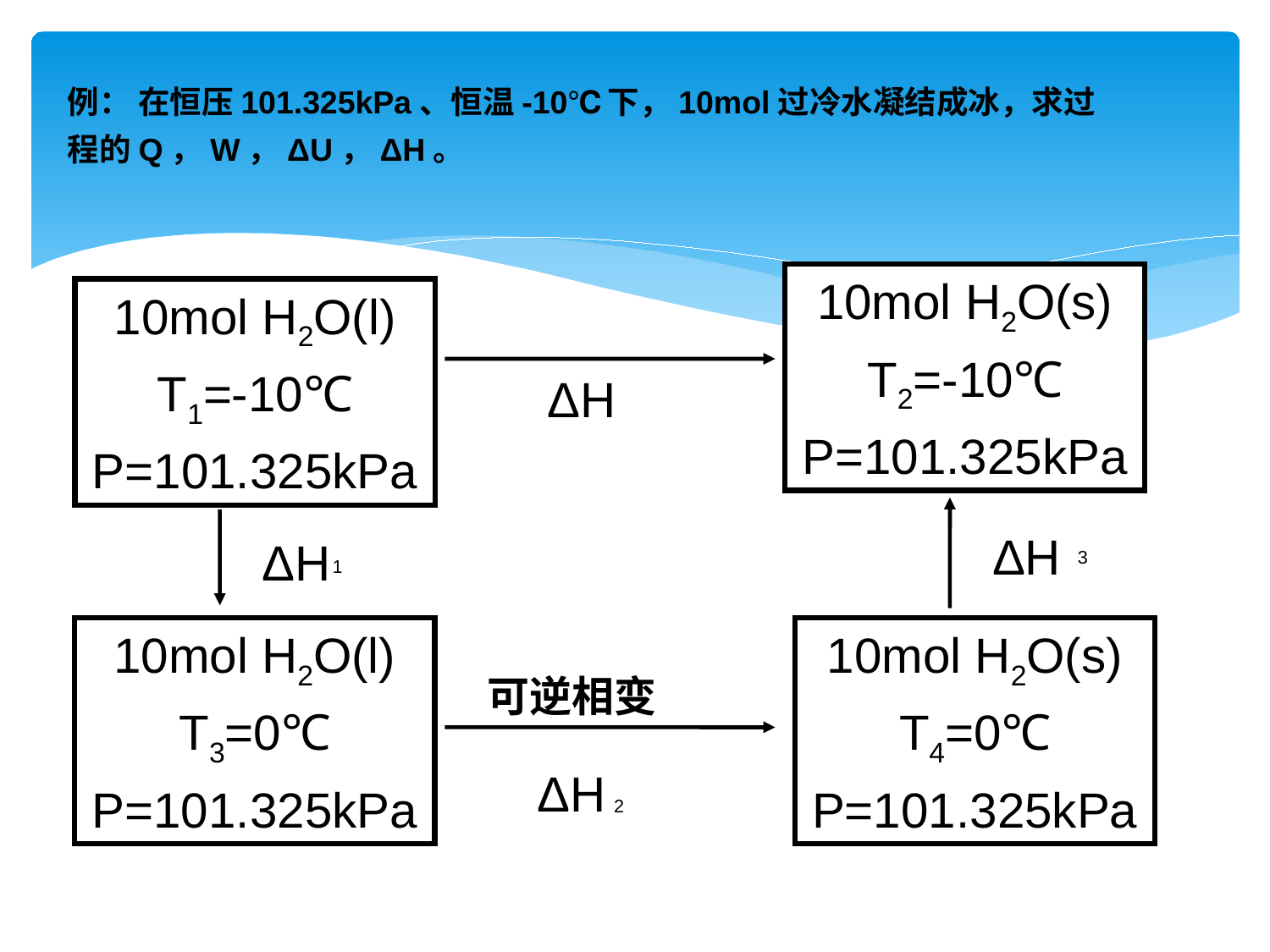

例： 在恒压101.325kPa、恒温-10℃下，10mol过冷水凝结成冰，求过程的Q，W，ΔU，ΔH。
10mol H2O(s)
T2=-10℃
P=101.325kPa
10mol H2O(l)
T1=-10℃
P=101.325kPa

ΔH

ΔH
ΔH
3
1
10mol H2O(l)
T3=0℃
P=101.325kPa
10mol H2O(s)
T4=0℃
P=101.325kPa
可逆相变

ΔH
2